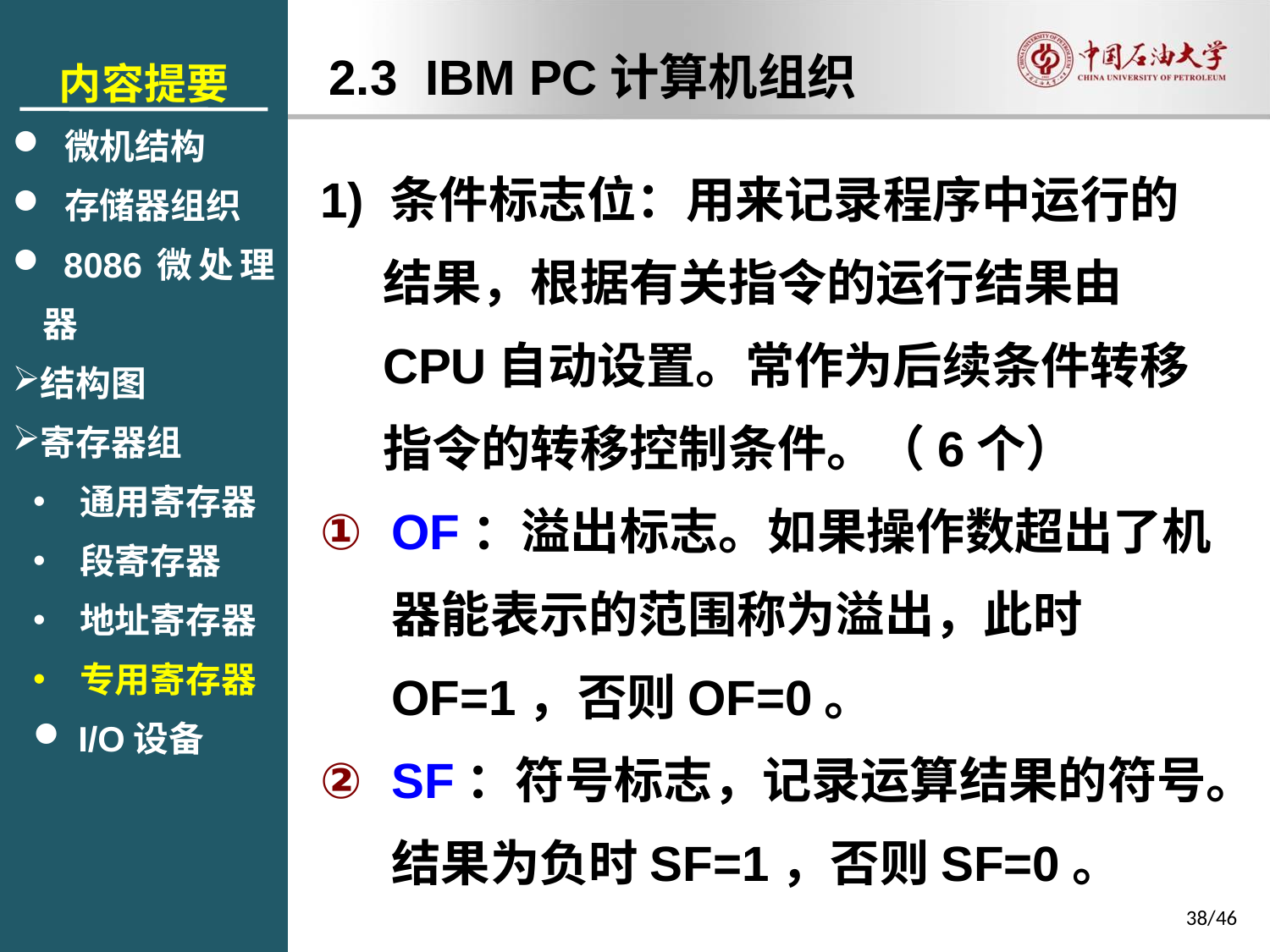

内容提要
 微机结构
 存储器组织
 8086微处理器
结构图
寄存器组
 通用寄存器
 段寄存器
 地址寄存器
 专用寄存器
 I/O设备
2.3  IBM PC计算机组织
1) 条件标志位：用来记录程序中运行的结果，根据有关指令的运行结果由CPU自动设置。常作为后续条件转移指令的转移控制条件。（6个）
OF：溢出标志。如果操作数超出了机器能表示的范围称为溢出，此时OF=1，否则OF=0。
SF：符号标志，记录运算结果的符号。结果为负时SF=1，否则SF=0。
38/46